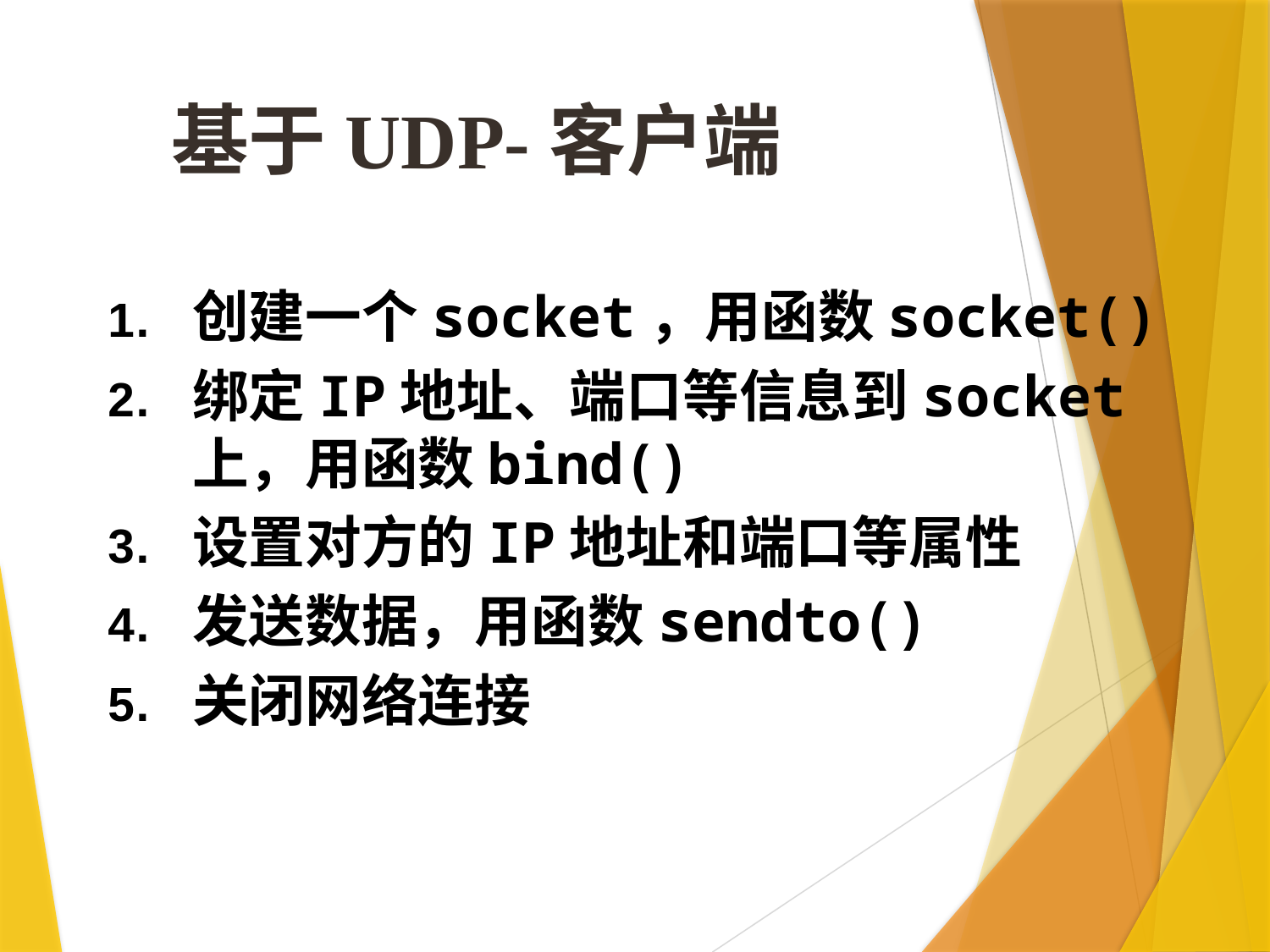

基于UDP-客户端
创建一个socket，用函数socket()
绑定IP地址、端口等信息到socket上，用函数bind()
设置对方的IP地址和端口等属性
发送数据，用函数sendto()
关闭网络连接